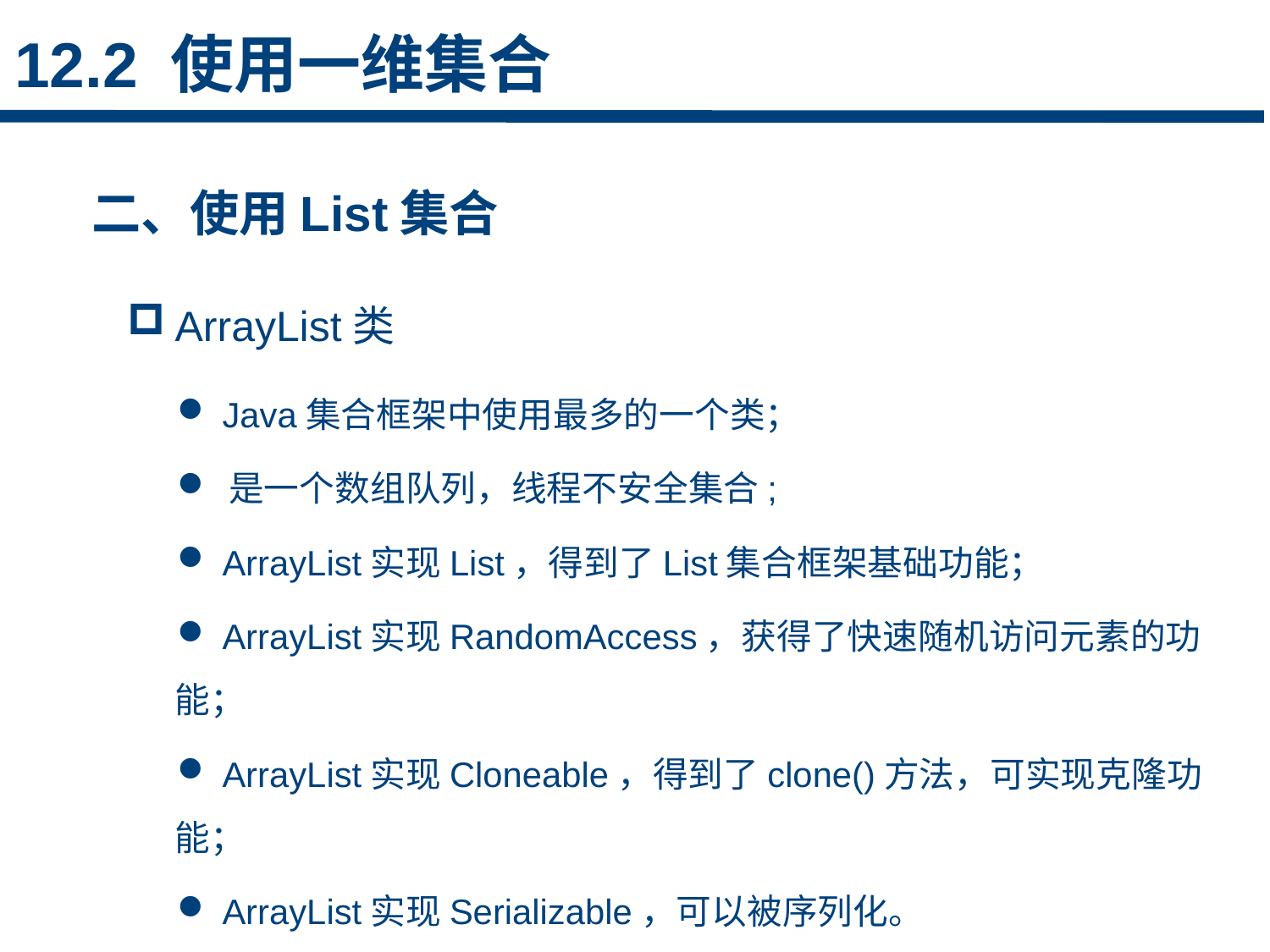

12.2 使用一维集合
二、使用List集合
ArrayList类
 Java集合框架中使用最多的一个类；
 是一个数组队列，线程不安全集合;
 ArrayList实现List，得到了List集合框架基础功能；
 ArrayList实现RandomAccess，获得了快速随机访问元素的功能；
 ArrayList实现Cloneable，得到了clone()方法，可实现克隆功能；
 ArrayList实现Serializable，可以被序列化。
点击添加文本
点击添加文本
点击添加文本
点击添加文本